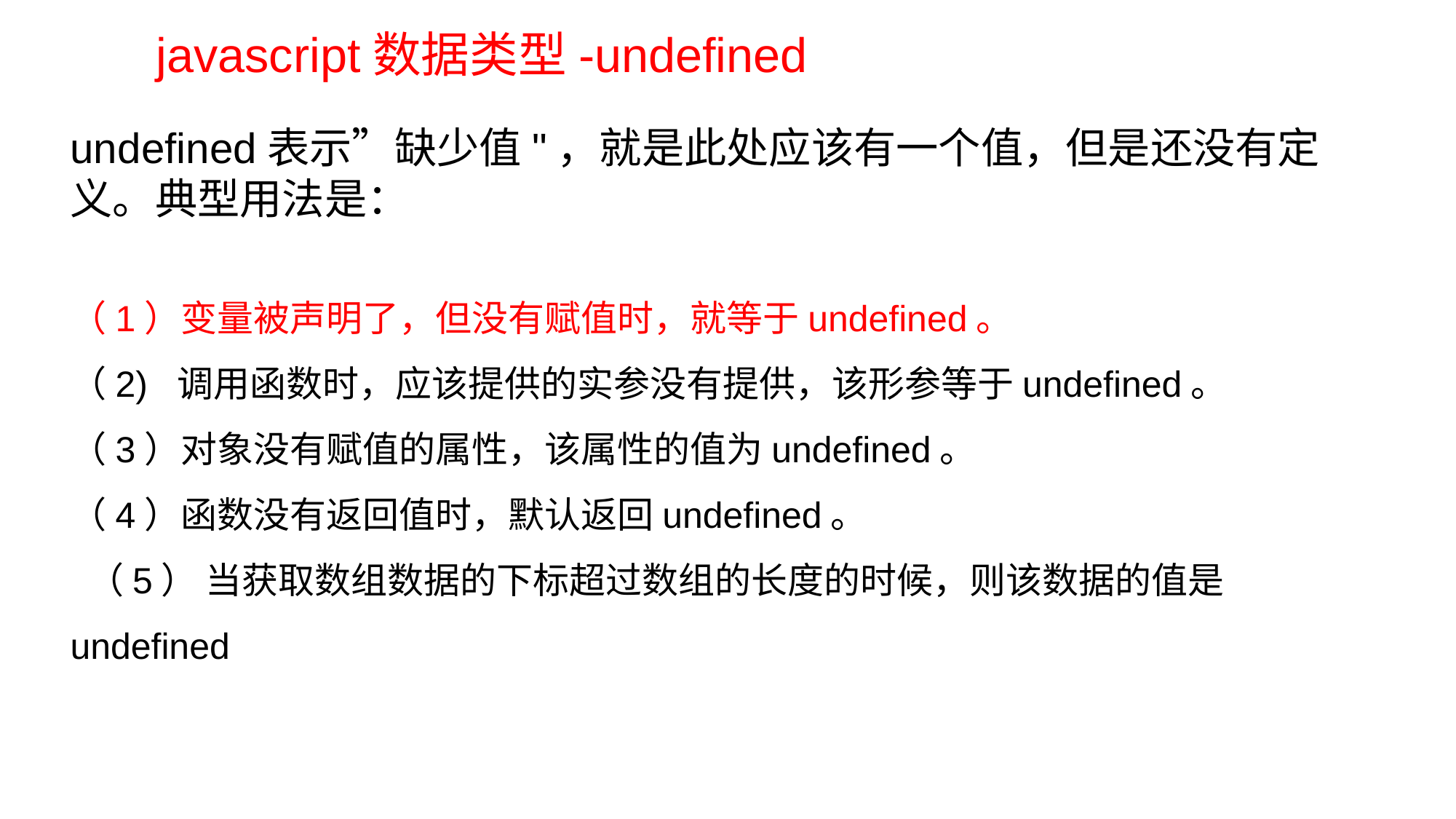

javascript数据类型-undefined
undefined表示”缺少值"，就是此处应该有一个值，但是还没有定义。典型用法是：

（1）变量被声明了，但没有赋值时，就等于undefined。
（2)  调用函数时，应该提供的实参没有提供，该形参等于undefined。
（3）对象没有赋值的属性，该属性的值为undefined。
（4）函数没有返回值时，默认返回undefined。
 （5） 当获取数组数据的下标超过数组的长度的时候，则该数据的值是undefined